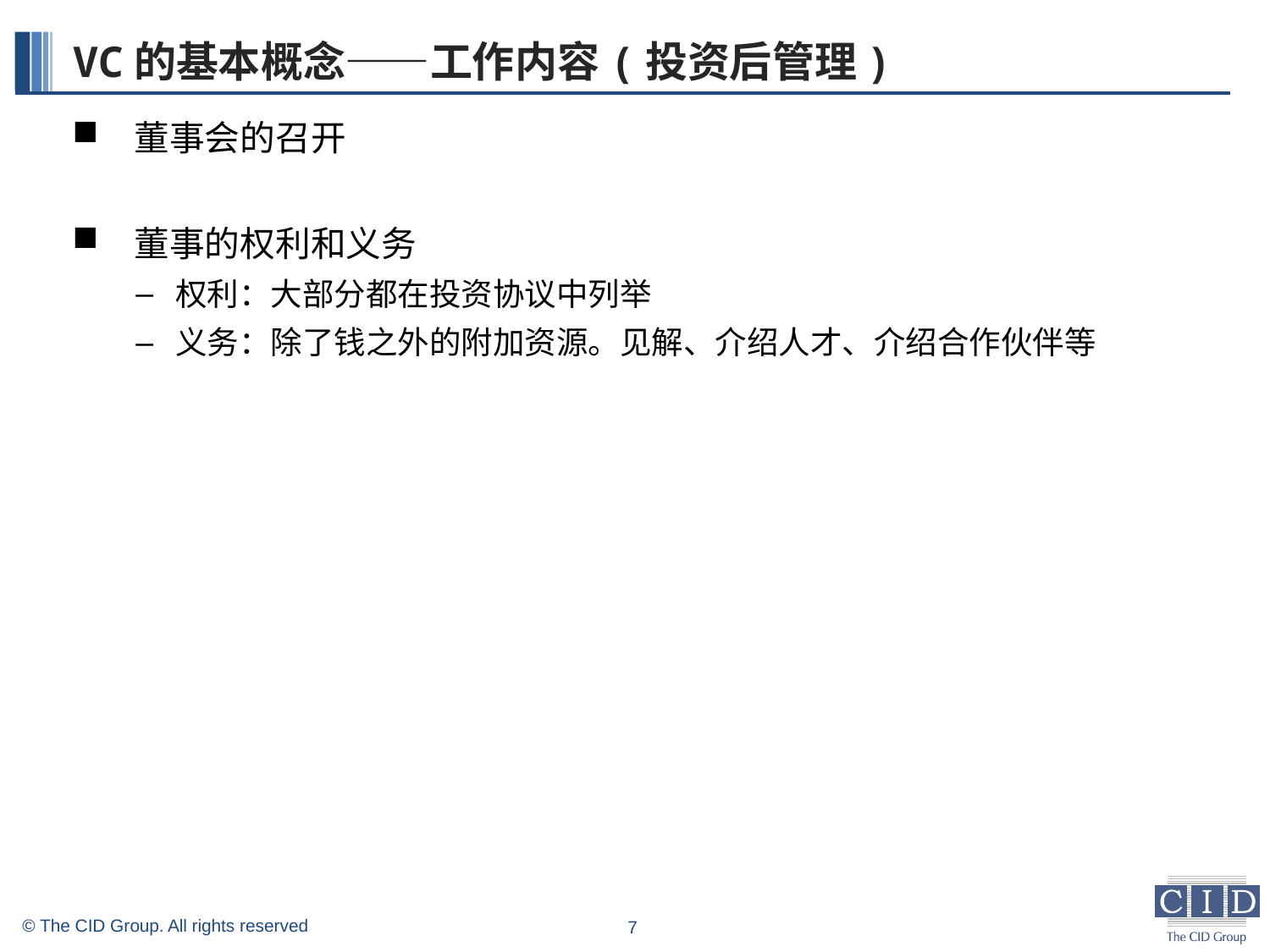

# VC的基本概念——工作内容(投资后管理)
董事会的召开

董事的权利和义务
权利：大部分都在投资协议中列举
义务：除了钱之外的附加资源。见解、介绍人才、介绍合作伙伴等